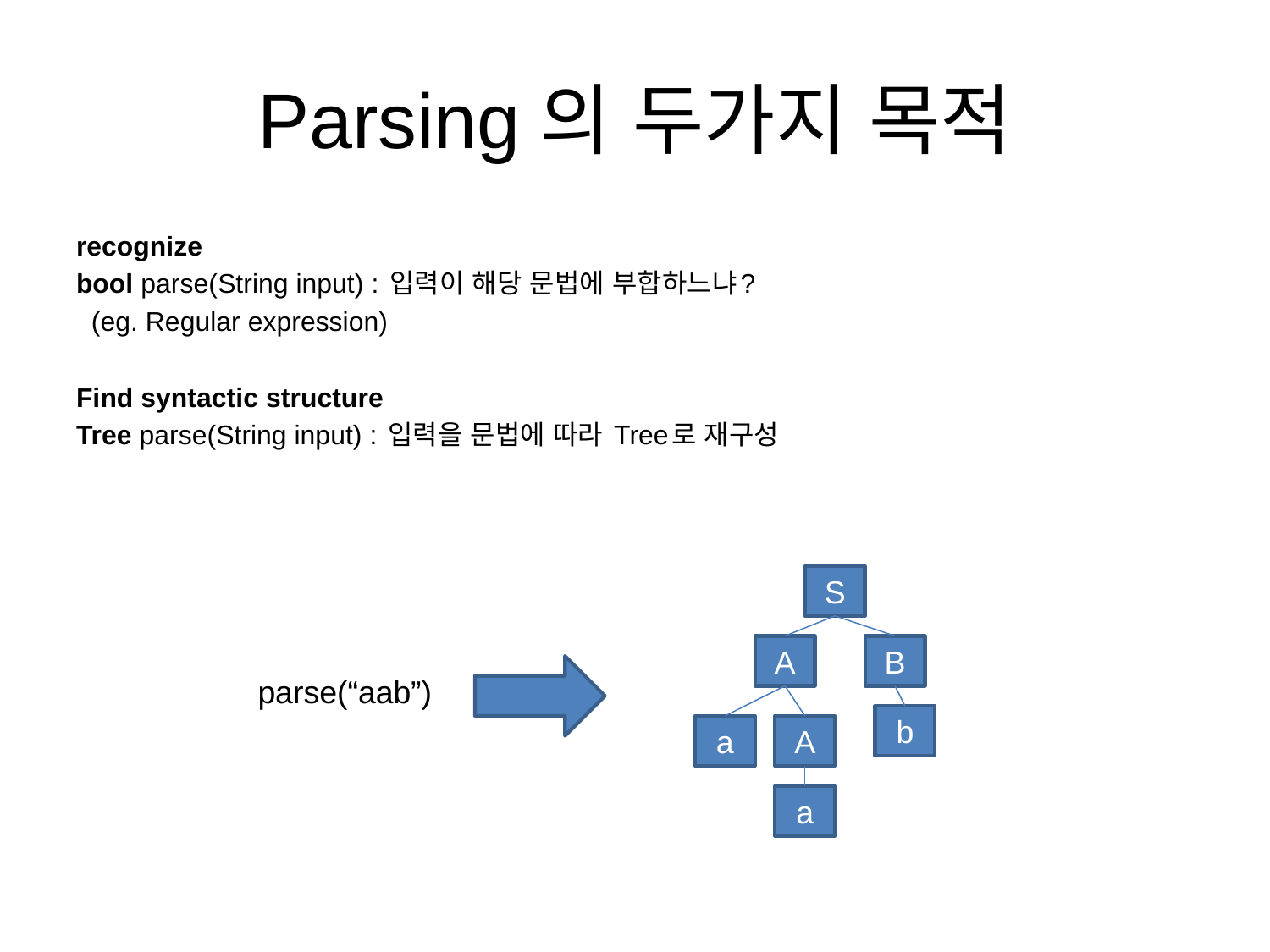

# Parsing의 두가지 목적
recognize
bool parse(String input) : 입력이 해당 문법에 부합하느냐?
  (eg. Regular expression)

Find syntactic structure
Tree parse(String input) : 입력을 문법에 따라 Tree로 재구성

S
A
B

parse(“aab”)
b
a
A
a